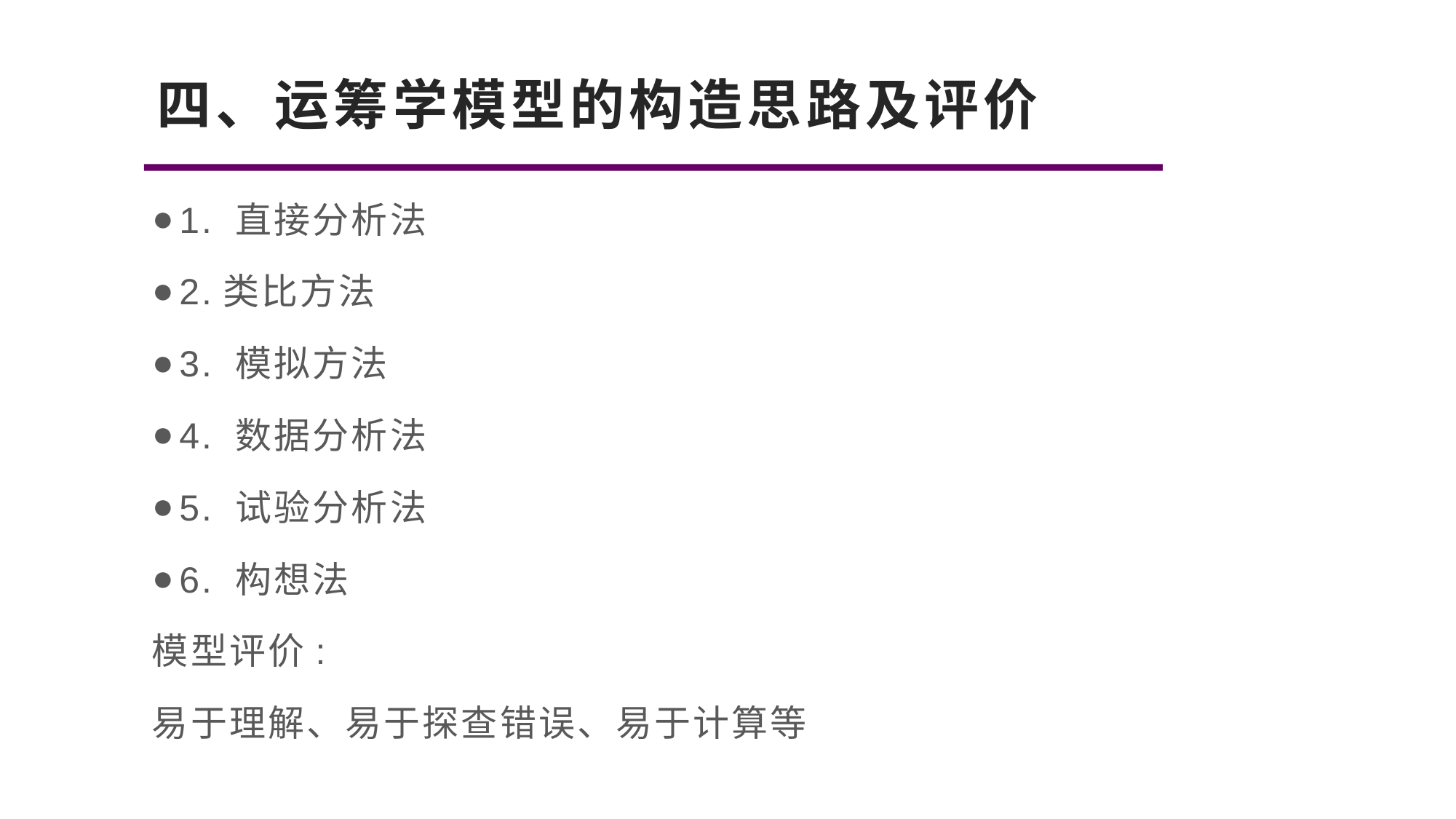

# 四、运筹学模型的构造思路及评价

1. 直接分析法
2.类比方法
3. 模拟方法
4. 数据分析法
5. 试验分析法
6. 构想法
模型评价:
易于理解、易于探查错误、易于计算等